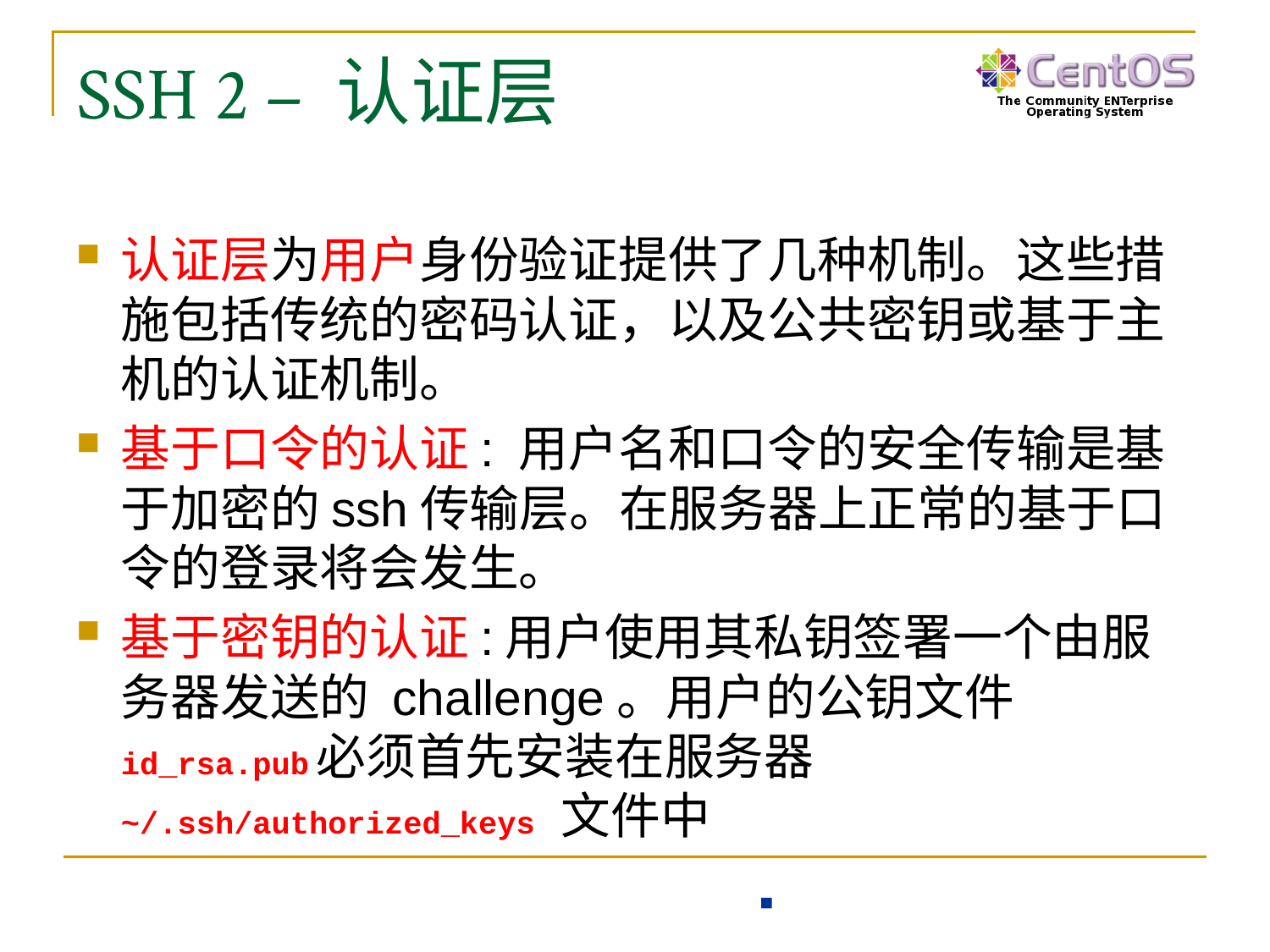

# SSH 2 – 认证层
认证层为用户身份验证提供了几种机制。这些措施包括传统的密码认证，以及公共密钥或基于主机的认证机制。
基于口令的认证: 用户名和口令的安全传输是基于加密的ssh传输层。在服务器上正常的基于口令的登录将会发生。
基于密钥的认证:用户使用其私钥签署一个由服务器发送的 challenge。用户的公钥文件 id_rsa.pub必须首先安装在服务器 ~/.ssh/authorized_keys 文件中